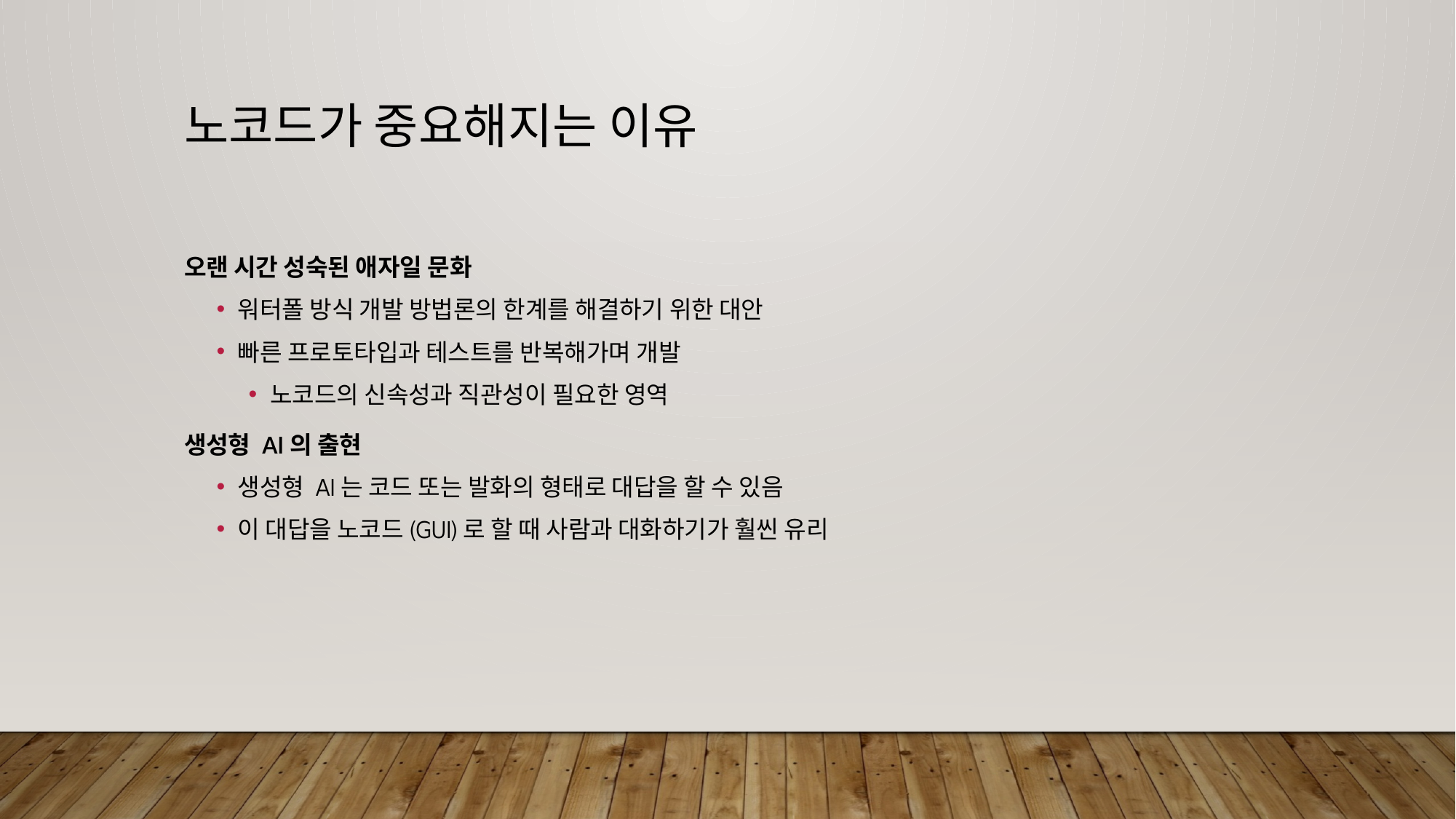

# 노코드가 중요해지는 이유
오랜 시간 성숙된 애자일 문화
워터폴 방식 개발 방법론의 한계를 해결하기 위한 대안
빠른 프로토타입과 테스트를 반복해가며 개발
노코드의 신속성과 직관성이 필요한 영역
생성형 AI의 출현
생성형 AI는 코드 또는 발화의 형태로 대답을 할 수 있음
이 대답을 노코드(GUI)로 할 때 사람과 대화하기가 훨씬 유리